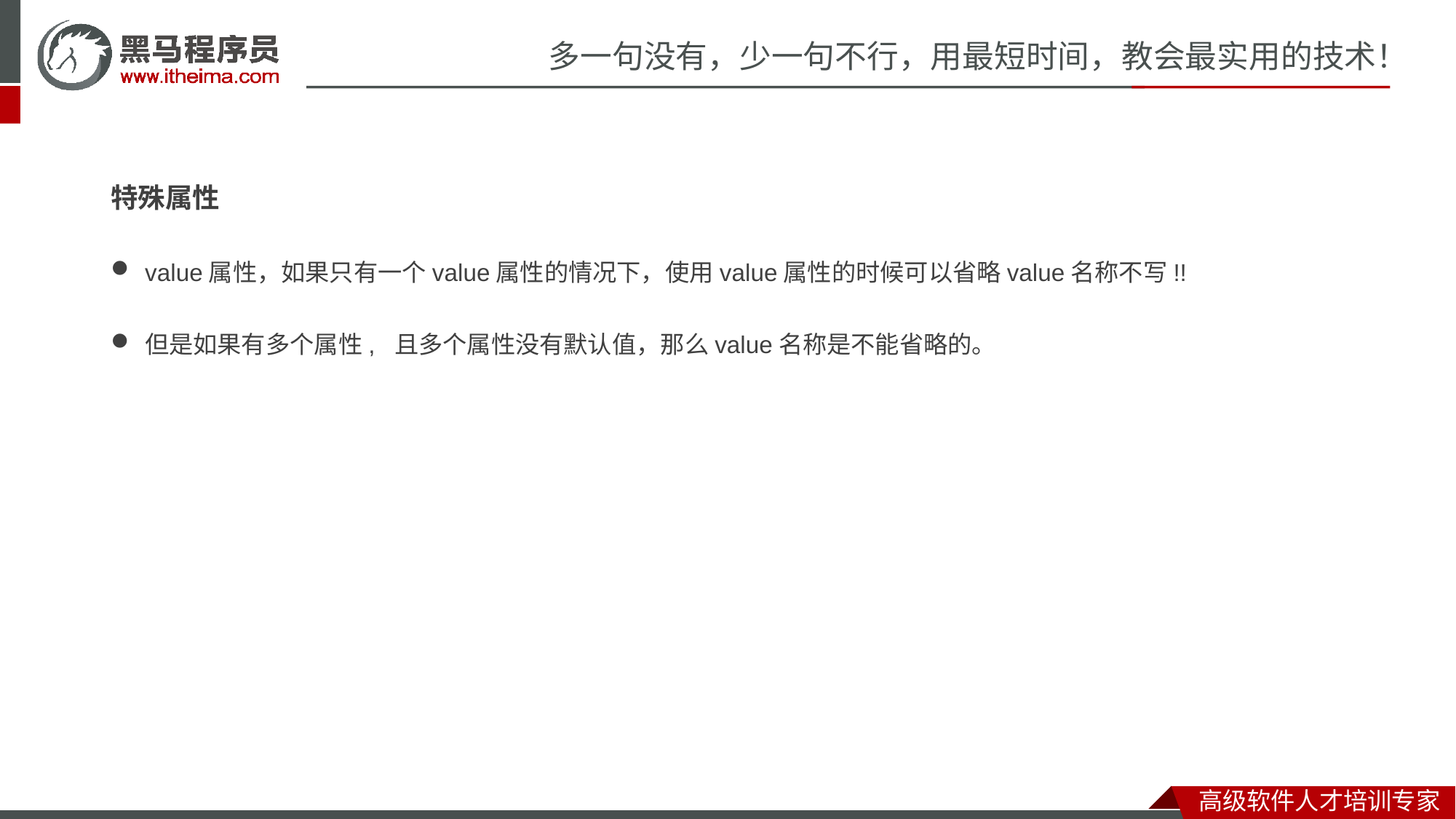

特殊属性
value属性，如果只有一个value属性的情况下，使用value属性的时候可以省略value名称不写!!
但是如果有多个属性,  且多个属性没有默认值，那么value名称是不能省略的。